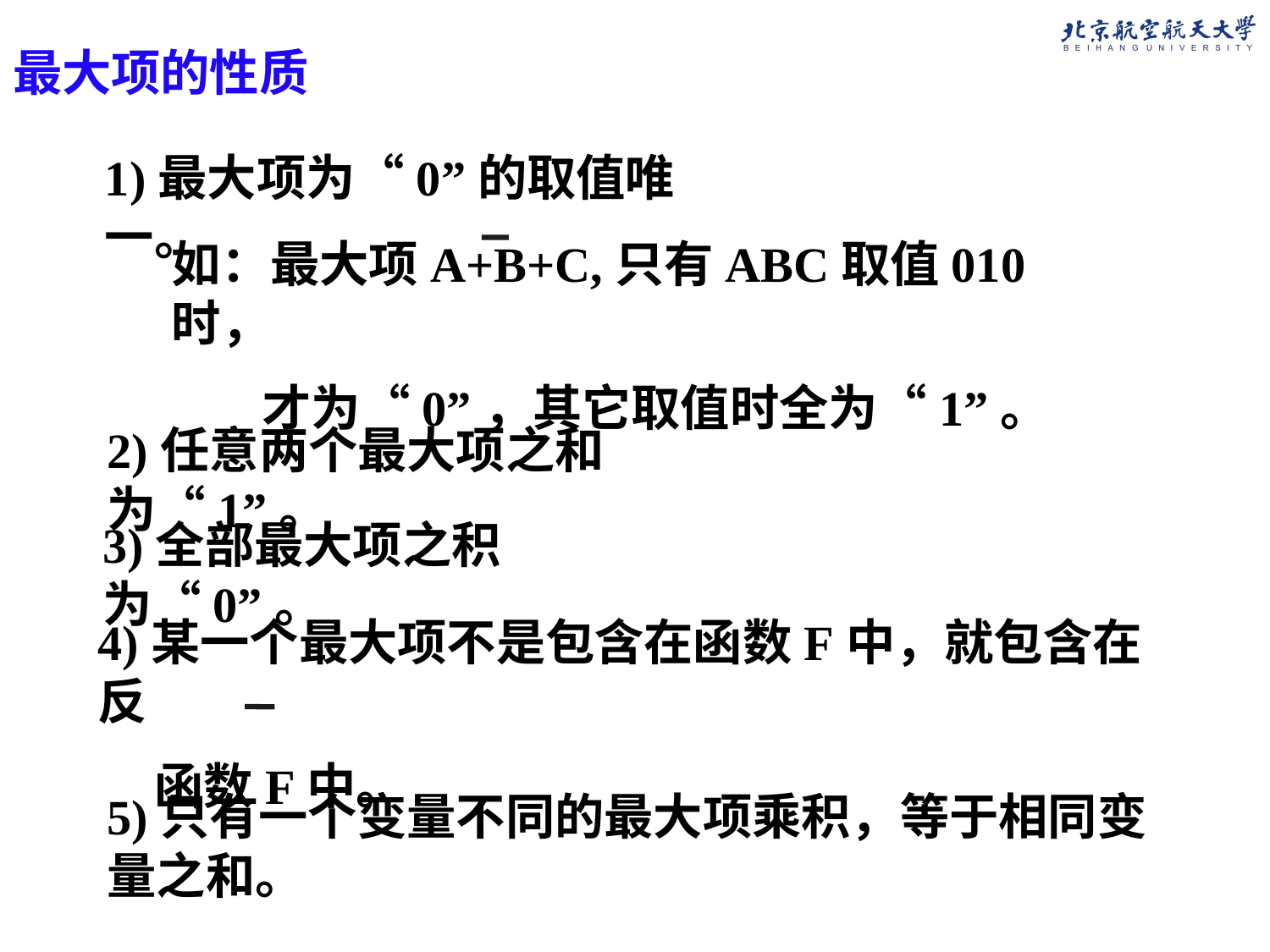

最大项的性质
1)最大项为“0”的取值唯一。
如：最大项A+B+C,只有ABC取值010时，
       才为“0”，其它取值时全为“1”。

2)任意两个最大项之和为“1”。
3)全部最大项之积为“0”。
4)某一个最大项不是包含在函数F中，就包含在反
    函数F中。

5)只有一个变量不同的最大项乘积，等于相同变量之和。